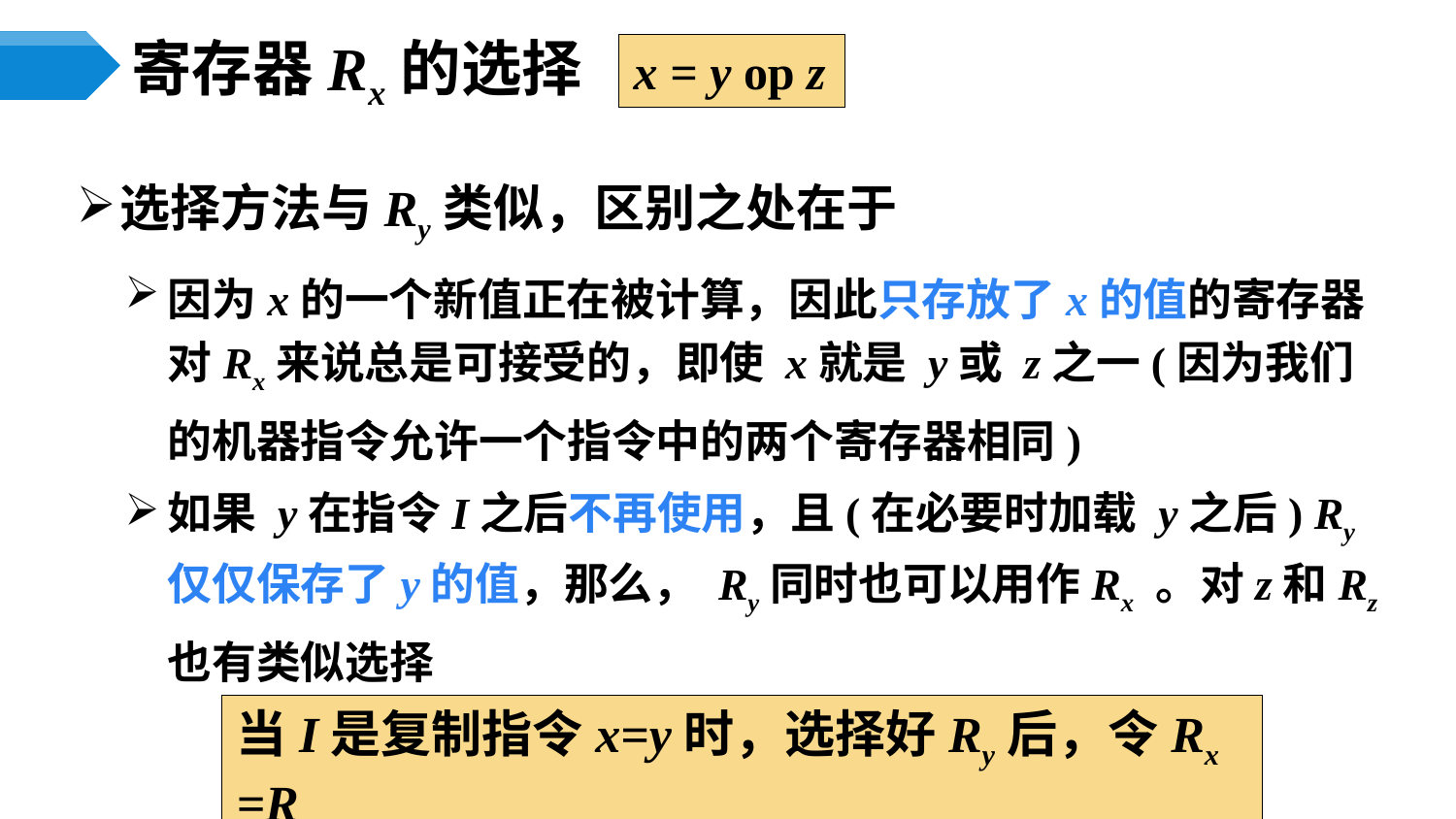

x = y op z
# 寄存器Rx的选择
选择方法与Ry类似，区别之处在于
因为x的一个新值正在被计算，因此只存放了x的值的寄存器对Rx来说总是可接受的，即使 x就是 y或 z之一(因为我们的机器指令允许一个指令中的两个寄存器相同)
如果 y在指令I之后不再使用，且(在必要时加载 y之后) Ry仅仅保存了y的值，那么， Ry同时也可以用作Rx 。对z和Rz也有类似选择
当I是复制指令x=y时，选择好Ry后，令Rx =Ry